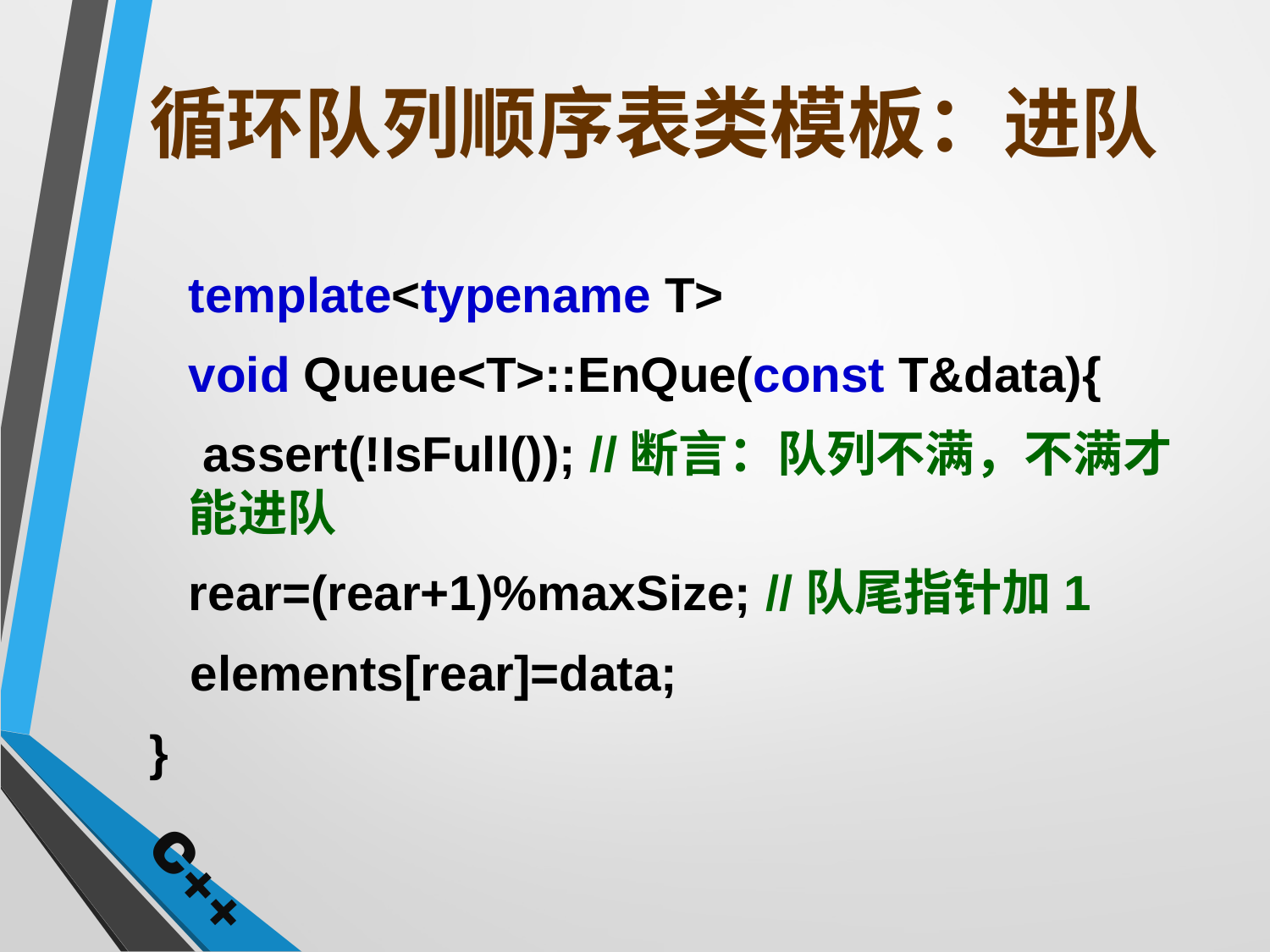

# 循环队列顺序表类模板：进队
	template<typename T>
	void Queue<T>::EnQue(const T&data){
	 assert(!IsFull()); //断言：队列不满，不满才能进队
	rear=(rear+1)%maxSize; //队尾指针加1
   elements[rear]=data;
}